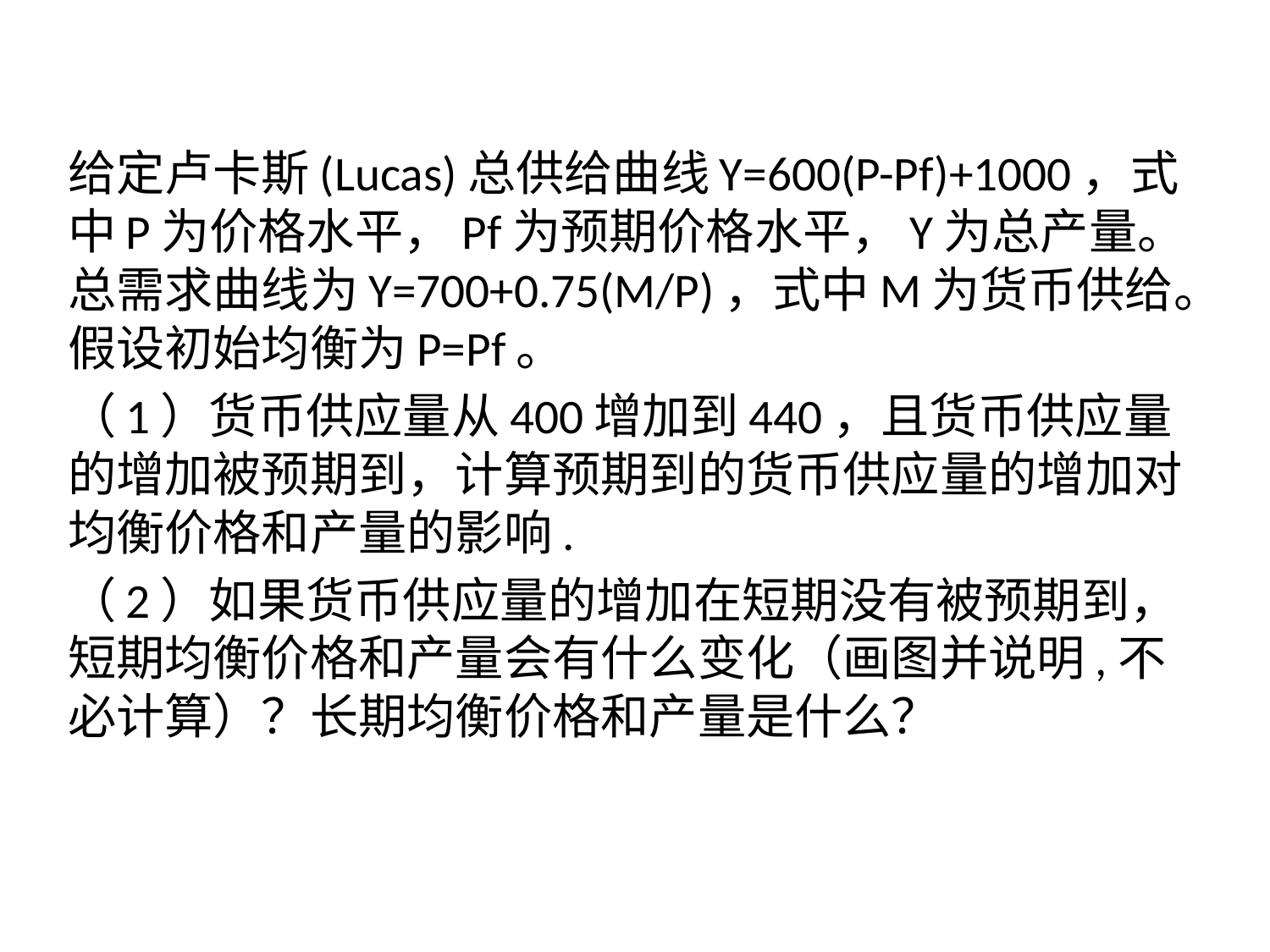

给定卢卡斯(Lucas)总供给曲线Y=600(P-Pf)+1000，式中P为价格水平，Pf为预期价格水平，Y为总产量。总需求曲线为Y=700+0.75(M/P)，式中M为货币供给。假设初始均衡为P=Pf。
（1）货币供应量从400增加到440，且货币供应量的增加被预期到，计算预期到的货币供应量的增加对均衡价格和产量的影响.
（2）如果货币供应量的增加在短期没有被预期到，短期均衡价格和产量会有什么变化（画图并说明,不必计算）？长期均衡价格和产量是什么？